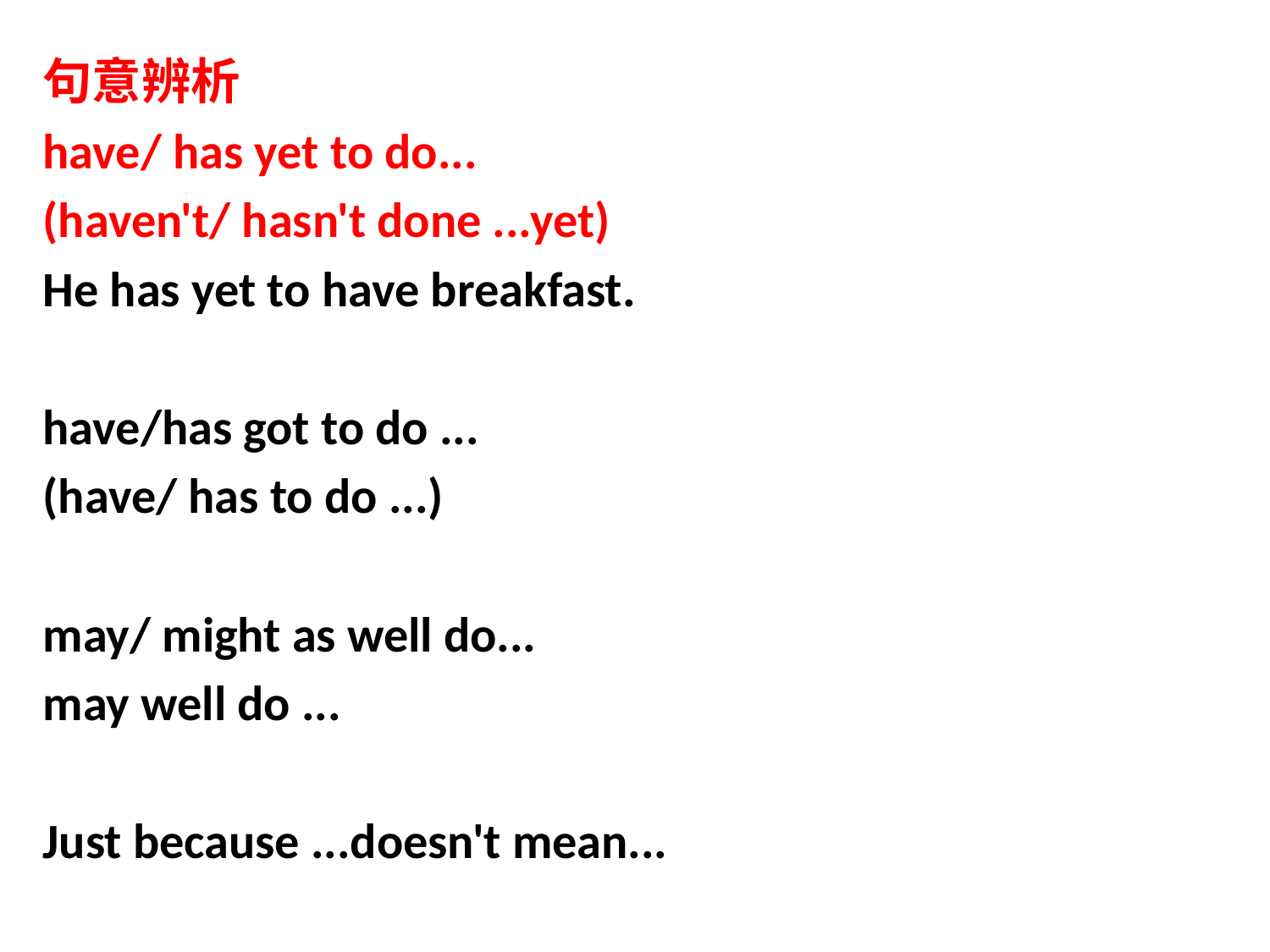

句意辨析
have/ has yet to do...
(haven't/ hasn't done ...yet)
He has yet to have breakfast.

have/has got to do ...
(have/ has to do ...)

may/ might as well do...
may well do ...

Just because ...doesn't mean...